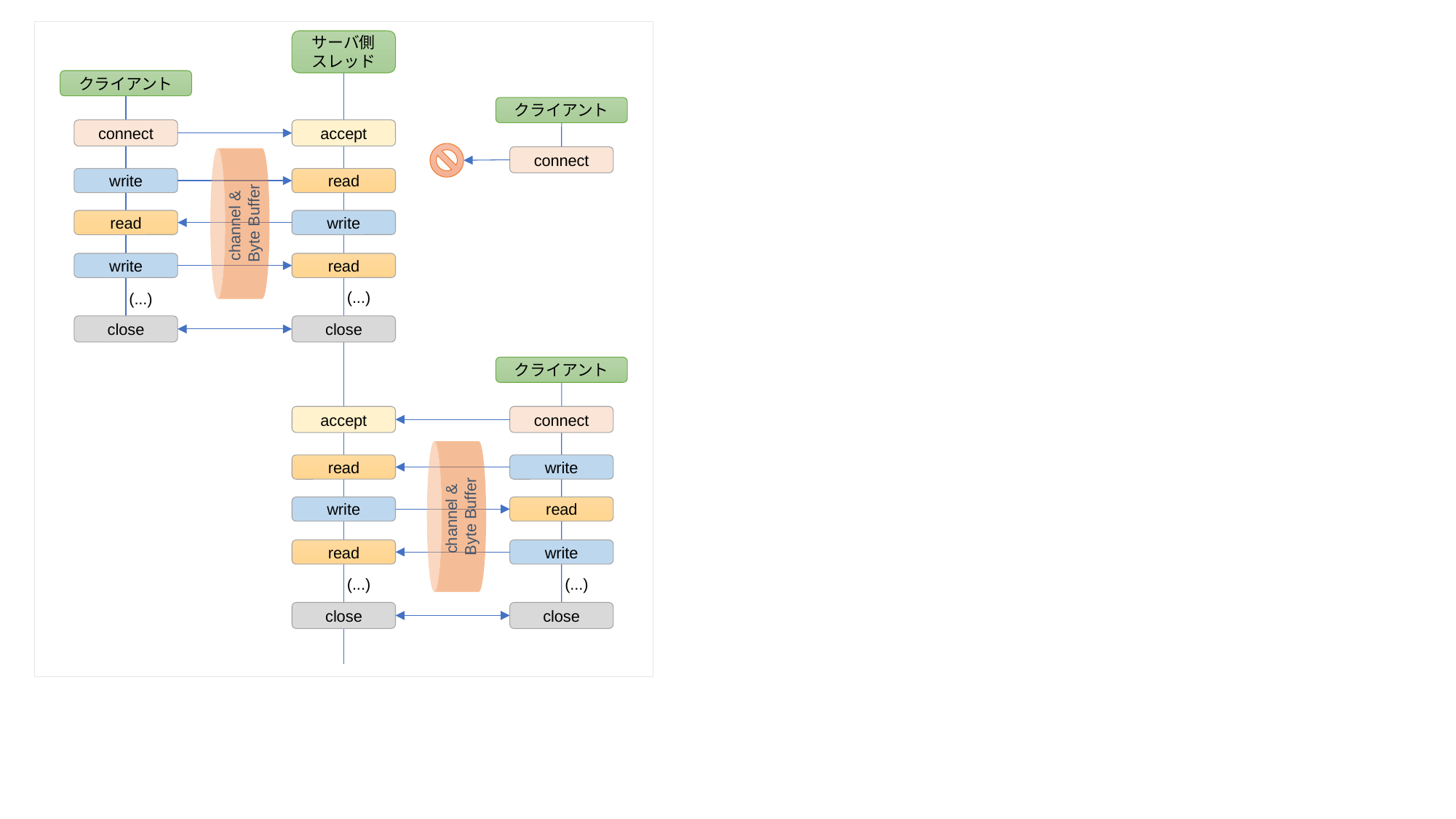

サーバ側
スレッド
クライアント
クライアント
connect
accept

connect
write
read
channel &
Byte Buffer
read
write
write
read
(...)
(...)
close
close
クライアント
accept
connect
read
write
channel &
Byte Buffer
write
read
read
write
(...)
(...)
close
close